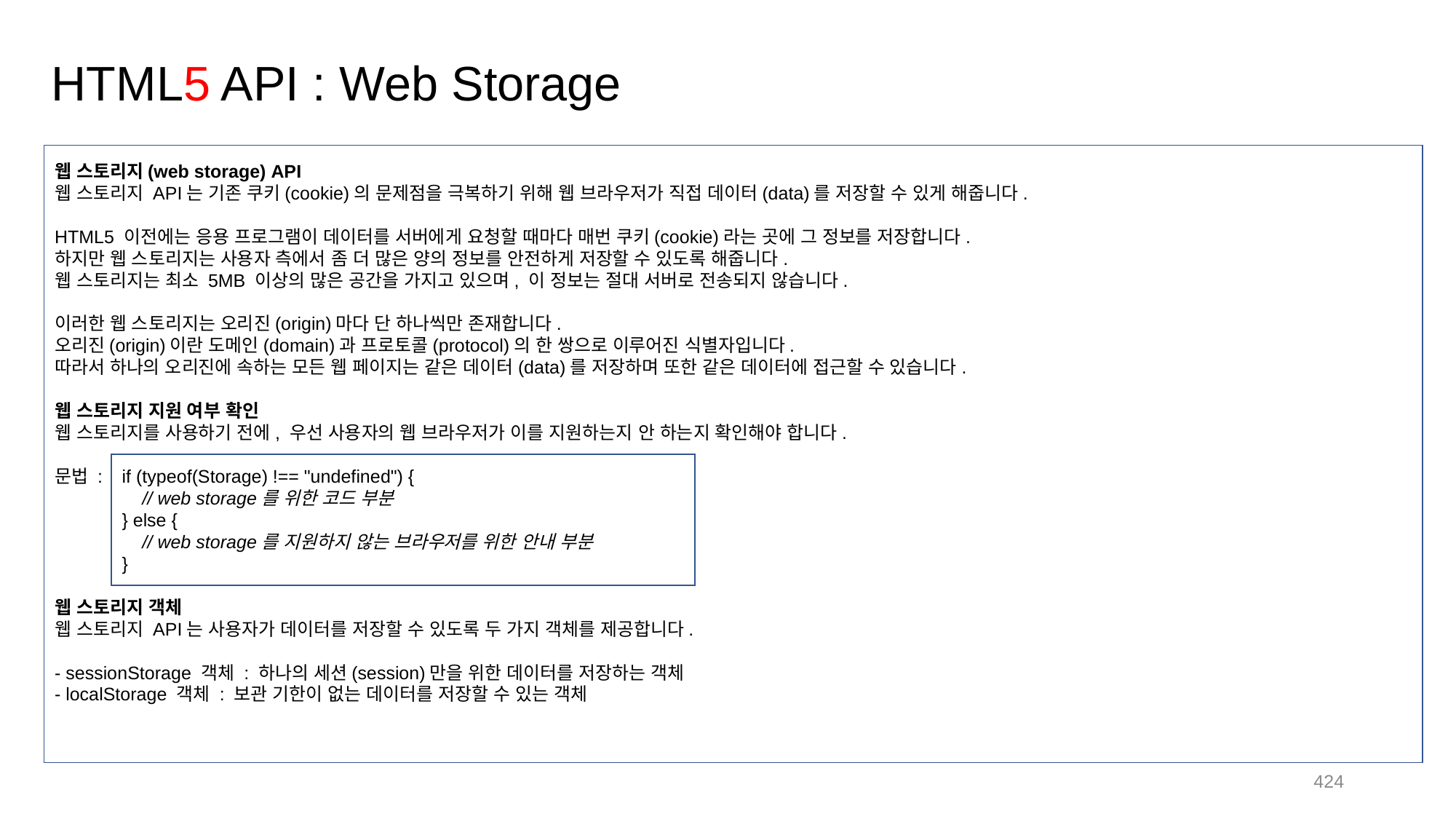

# HTML5 API : Web Storage
웹 스토리지(web storage) API
웹 스토리지 API는 기존 쿠키(cookie)의 문제점을 극복하기 위해 웹 브라우저가 직접 데이터(data)를 저장할 수 있게 해줍니다.

HTML5 이전에는 응용 프로그램이 데이터를 서버에게 요청할 때마다 매번 쿠키(cookie)라는 곳에 그 정보를 저장합니다.
하지만 웹 스토리지는 사용자 측에서 좀 더 많은 양의 정보를 안전하게 저장할 수 있도록 해줍니다.
웹 스토리지는 최소 5MB 이상의 많은 공간을 가지고 있으며, 이 정보는 절대 서버로 전송되지 않습니다.

이러한 웹 스토리지는 오리진(origin)마다 단 하나씩만 존재합니다.
오리진(origin)이란 도메인(domain)과 프로토콜(protocol)의 한 쌍으로 이루어진 식별자입니다.
따라서 하나의 오리진에 속하는 모든 웹 페이지는 같은 데이터(data)를 저장하며 또한 같은 데이터에 접근할 수 있습니다.

웹 스토리지 지원 여부 확인
웹 스토리지를 사용하기 전에, 우선 사용자의 웹 브라우저가 이를 지원하는지 안 하는지 확인해야 합니다.

문법 :

웹 스토리지 객체
웹 스토리지 API는 사용자가 데이터를 저장할 수 있도록 두 가지 객체를 제공합니다.

- sessionStorage 객체 : 하나의 세션(session)만을 위한 데이터를 저장하는 객체
- localStorage 객체 : 보관 기한이 없는 데이터를 저장할 수 있는 객체

if (typeof(Storage) !== "undefined") {
    // web storage를 위한 코드 부분
} else {
    // web storage를 지원하지 않는 브라우저를 위한 안내 부분
}
424